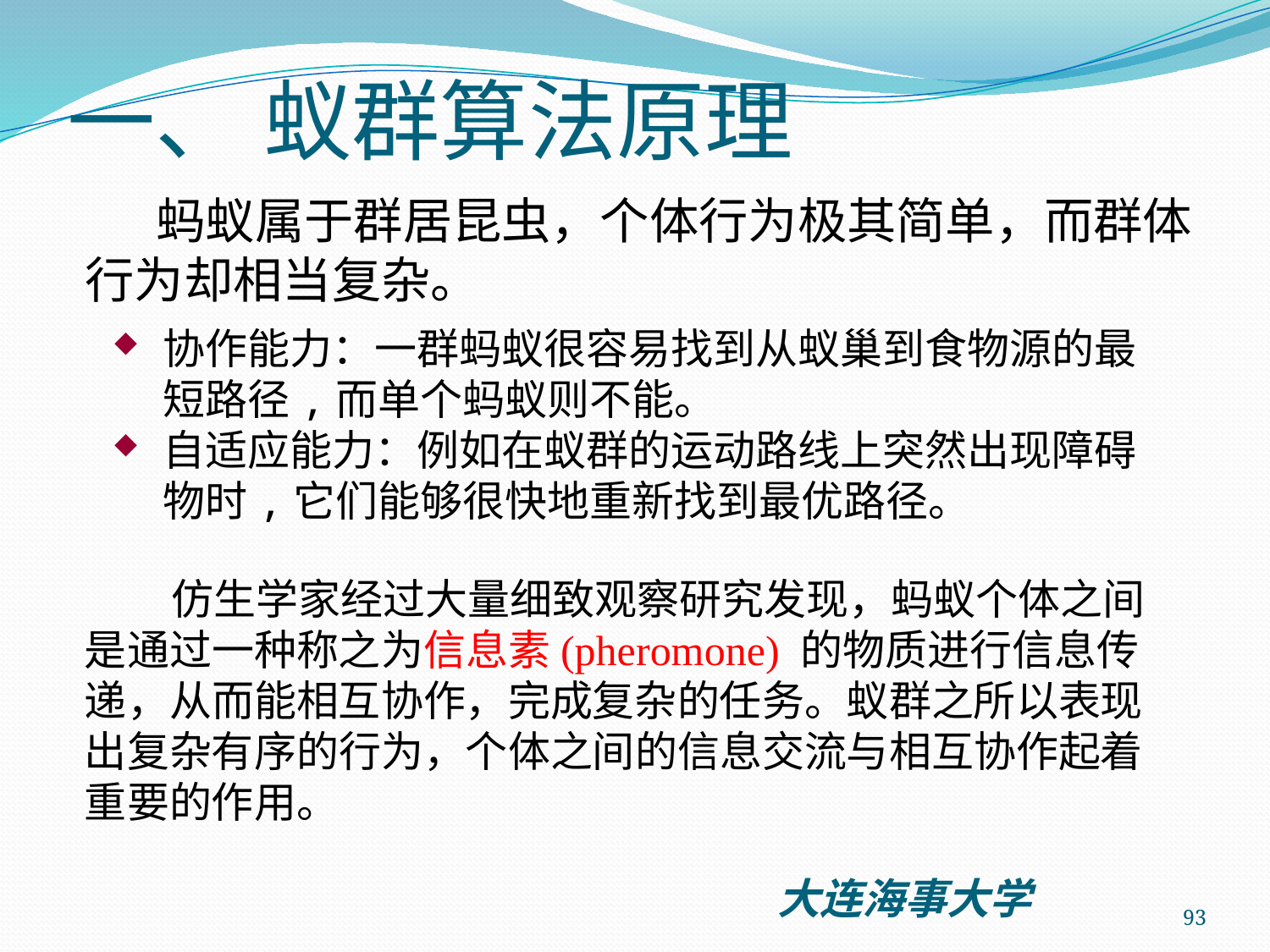

一、 蚁群算法原理
        蚂蚁属于群居昆虫，个体行为极其简单，而群体行为却相当复杂。
协作能力：一群蚂蚁很容易找到从蚁巢到食物源的最短路径,而单个蚂蚁则不能。
自适应能力：例如在蚁群的运动路线上突然出现障碍物时,它们能够很快地重新找到最优路径。
        仿生学家经过大量细致观察研究发现，蚂蚁个体之间是通过一种称之为信息素(pheromone) 的物质进行信息传递，从而能相互协作，完成复杂的任务。蚁群之所以表现出复杂有序的行为，个体之间的信息交流与相互协作起着重要的作用。
93